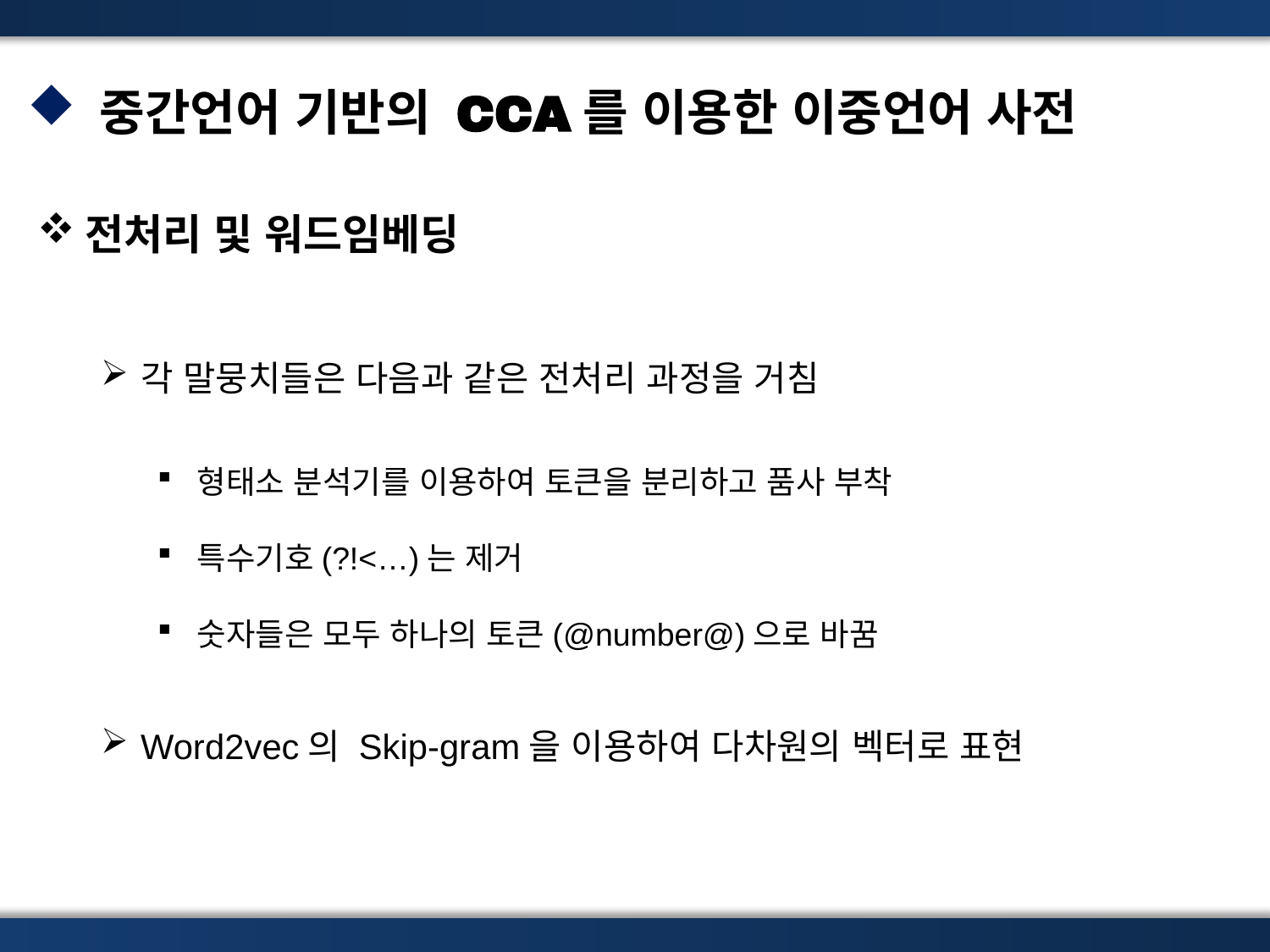

중간언어 기반의 CCA를 이용한 이중언어 사전

전처리 및 워드임베딩

각 말뭉치들은 다음과 같은 전처리 과정을 거침

Word2vec의 Skip-gram을 이용하여 다차원의 벡터로 표현
형태소 분석기를 이용하여 토큰을 분리하고 품사 부착

특수기호(?!<…)는 제거

숫자들은 모두 하나의 토큰(@number@)으로 바꿈